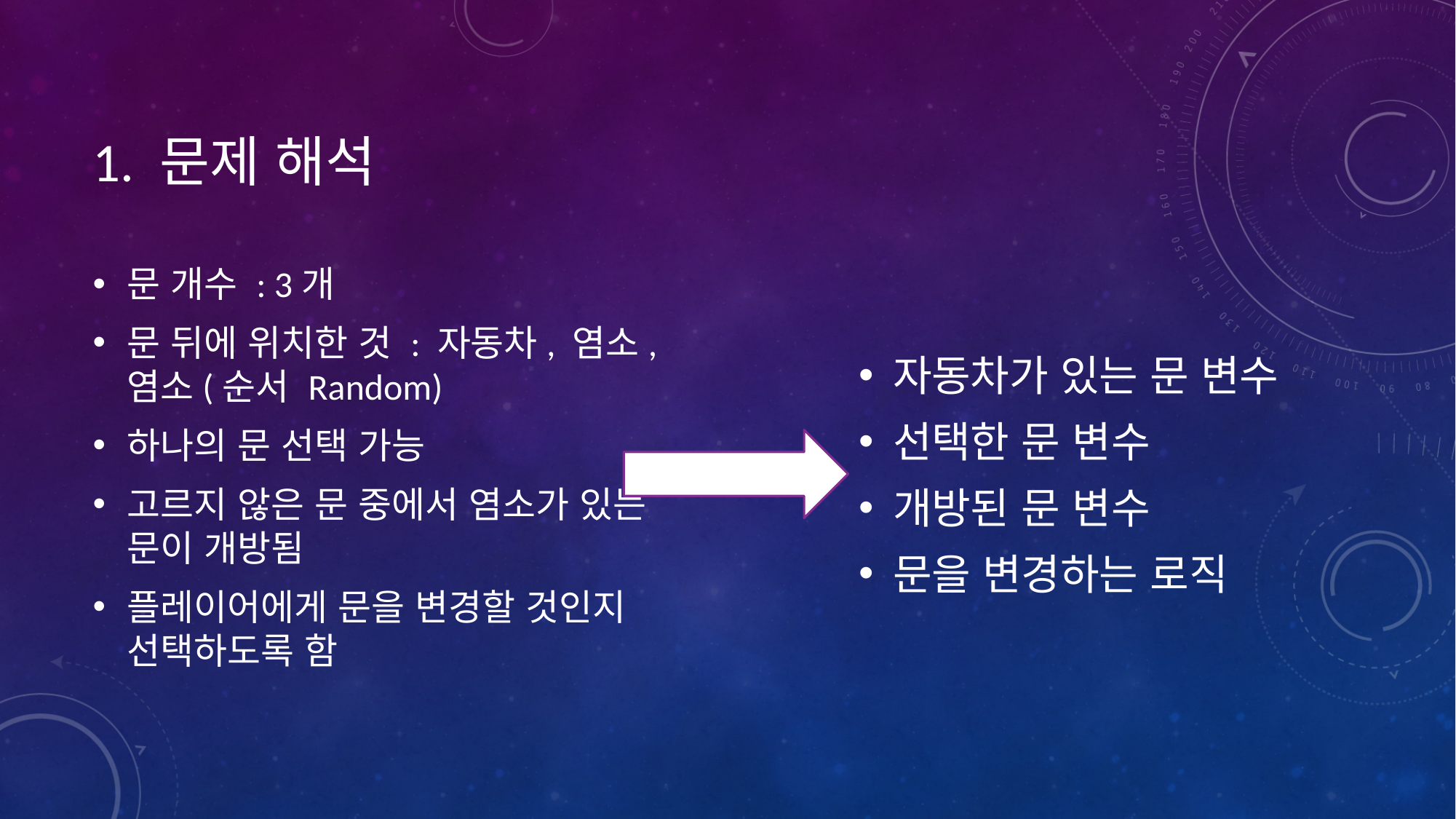

# 1. 문제 해석
문 개수 : 3개
문 뒤에 위치한 것 : 자동차, 염소, 염소(순서 Random)
하나의 문 선택 가능
고르지 않은 문 중에서 염소가 있는 문이 개방됨
플레이어에게 문을 변경할 것인지 선택하도록 함

자동차가 있는 문 변수
선택한 문 변수
개방된 문 변수
문을 변경하는 로직